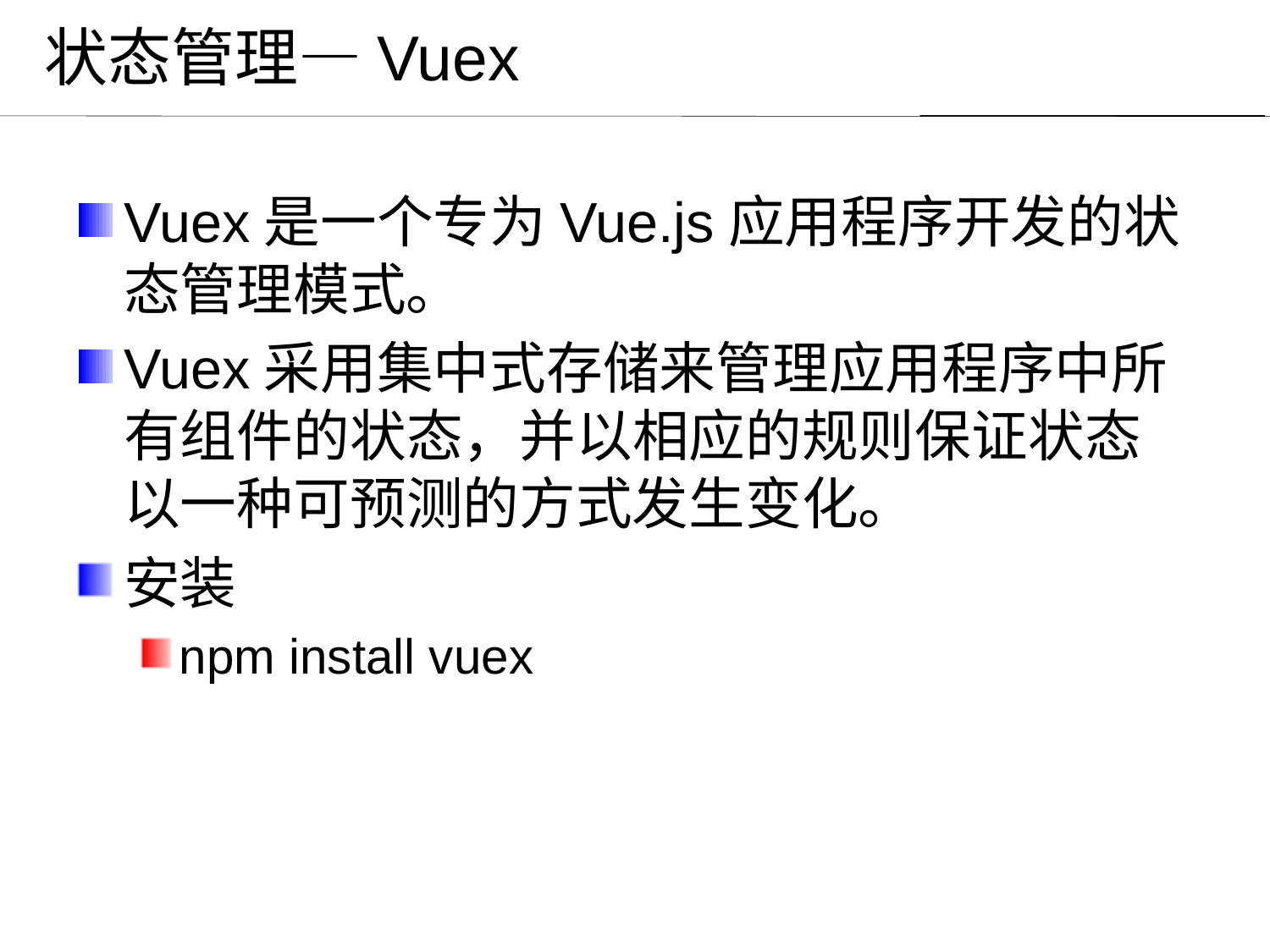

# 状态管理—Vuex
Vuex是一个专为Vue.js应用程序开发的状态管理模式。
Vuex采用集中式存储来管理应用程序中所有组件的状态，并以相应的规则保证状态以一种可预测的方式发生变化。
安装
npm install vuex